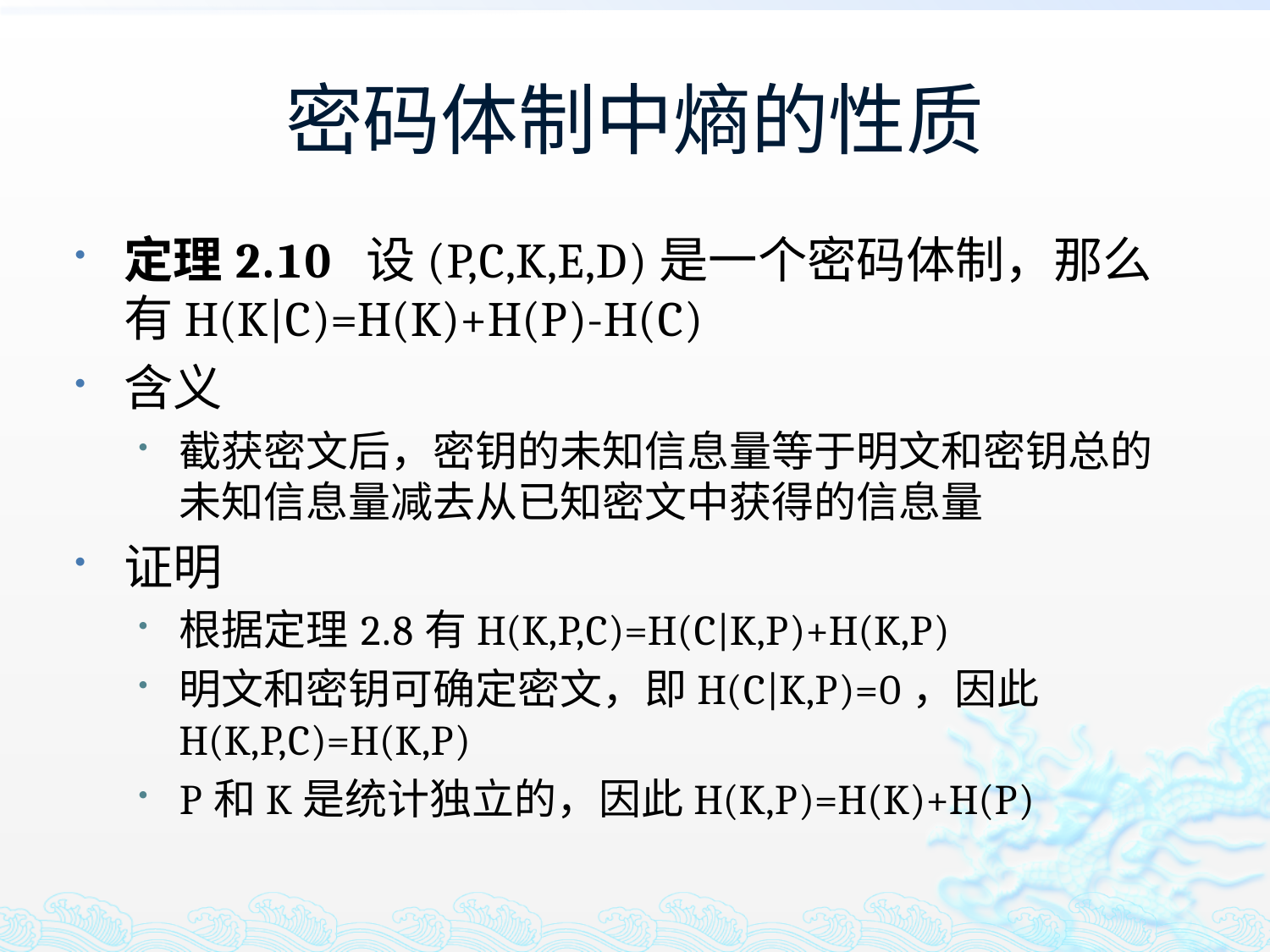

# 密码体制中熵的性质
定理2.10  设(P,C,K,E,D)是一个密码体制，那么有H(K|C)=H(K)+H(P)-H(C)
含义
截获密文后，密钥的未知信息量等于明文和密钥总的未知信息量减去从已知密文中获得的信息量
证明
根据定理2.8有H(K,P,C)=H(C|K,P)+H(K,P)
明文和密钥可确定密文，即H(C|K,P)=0，因此H(K,P,C)=H(K,P)
P和K是统计独立的，因此H(K,P)=H(K)+H(P)